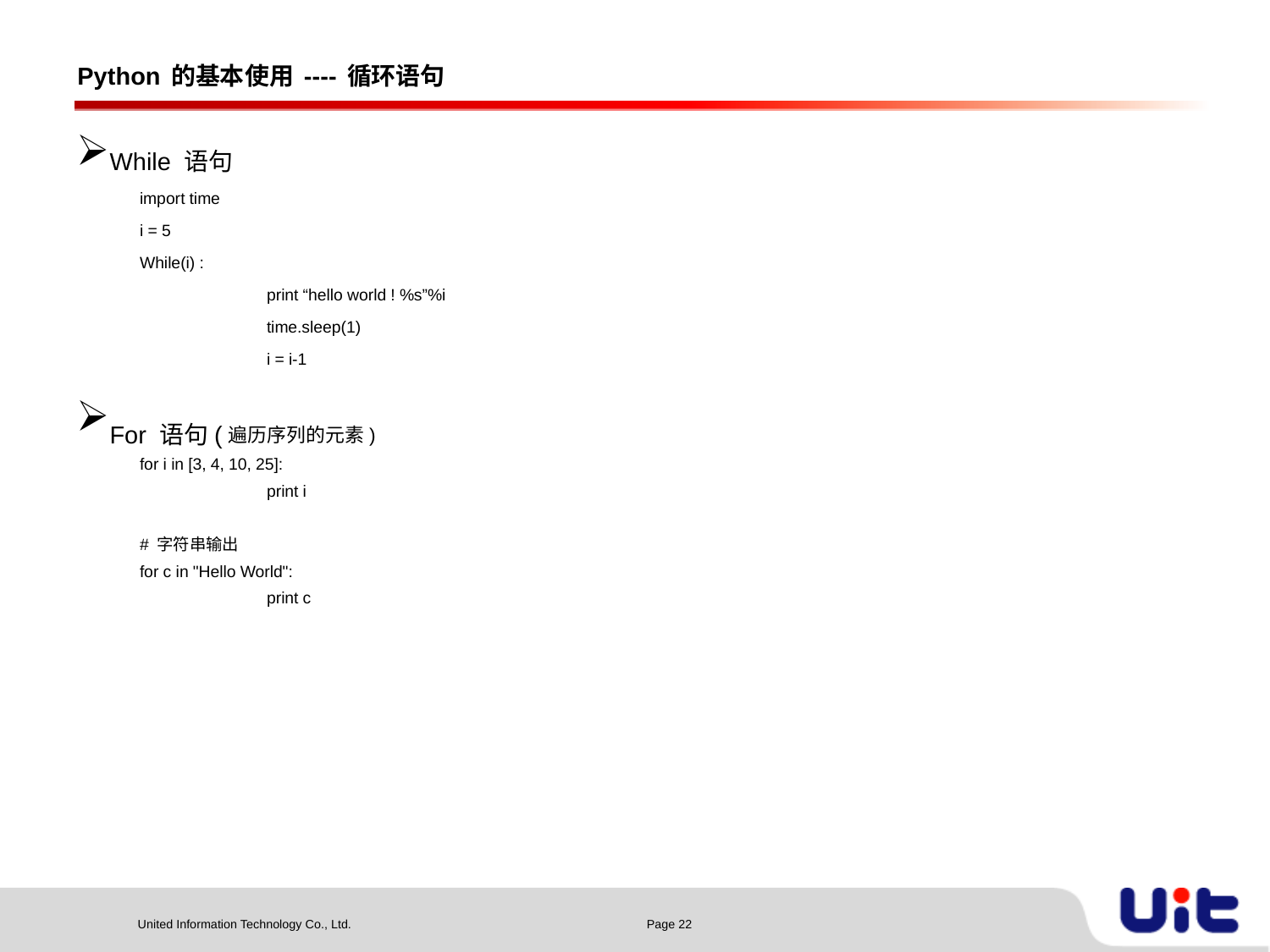

Python的基本使用----循环语句
While 语句
import time
i = 5
While(i) :
	print “hello world ! %s”%i
	time.sleep(1)
	i = i-1

For 语句(遍历序列的元素)
for i in [3, 4, 10, 25]:
	print i

# 字符串输出
for c in "Hello World":
	print c

Page 22